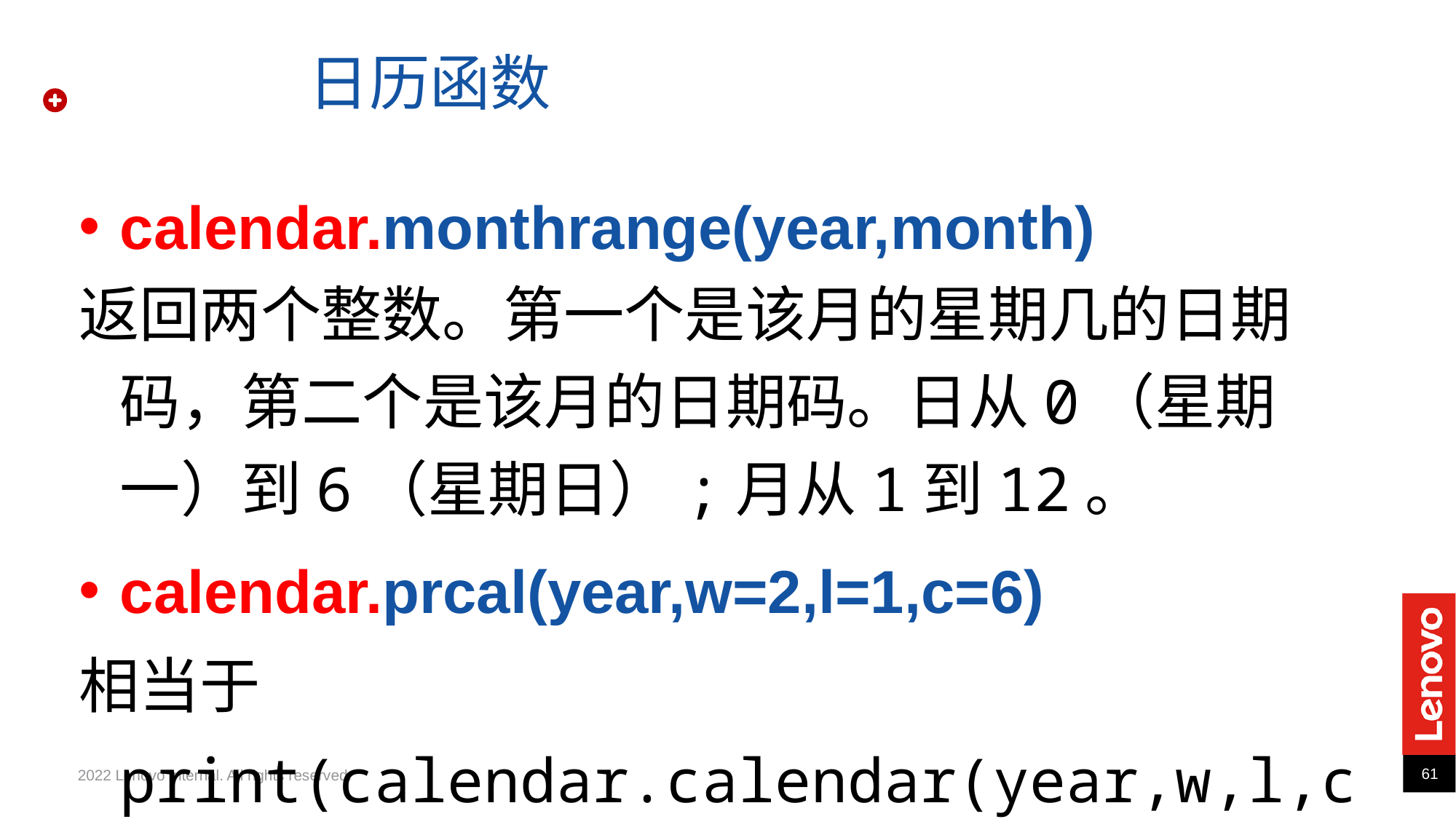

日历函数
calendar.monthrange(year,month)
返回两个整数。第一个是该月的星期几的日期码，第二个是该月的日期码。日从0（星期一）到6（星期日）;月从1到12。
calendar.prcal(year,w=2,l=1,c=6)
相当于print(calendar.calendar(year,w,l,c))